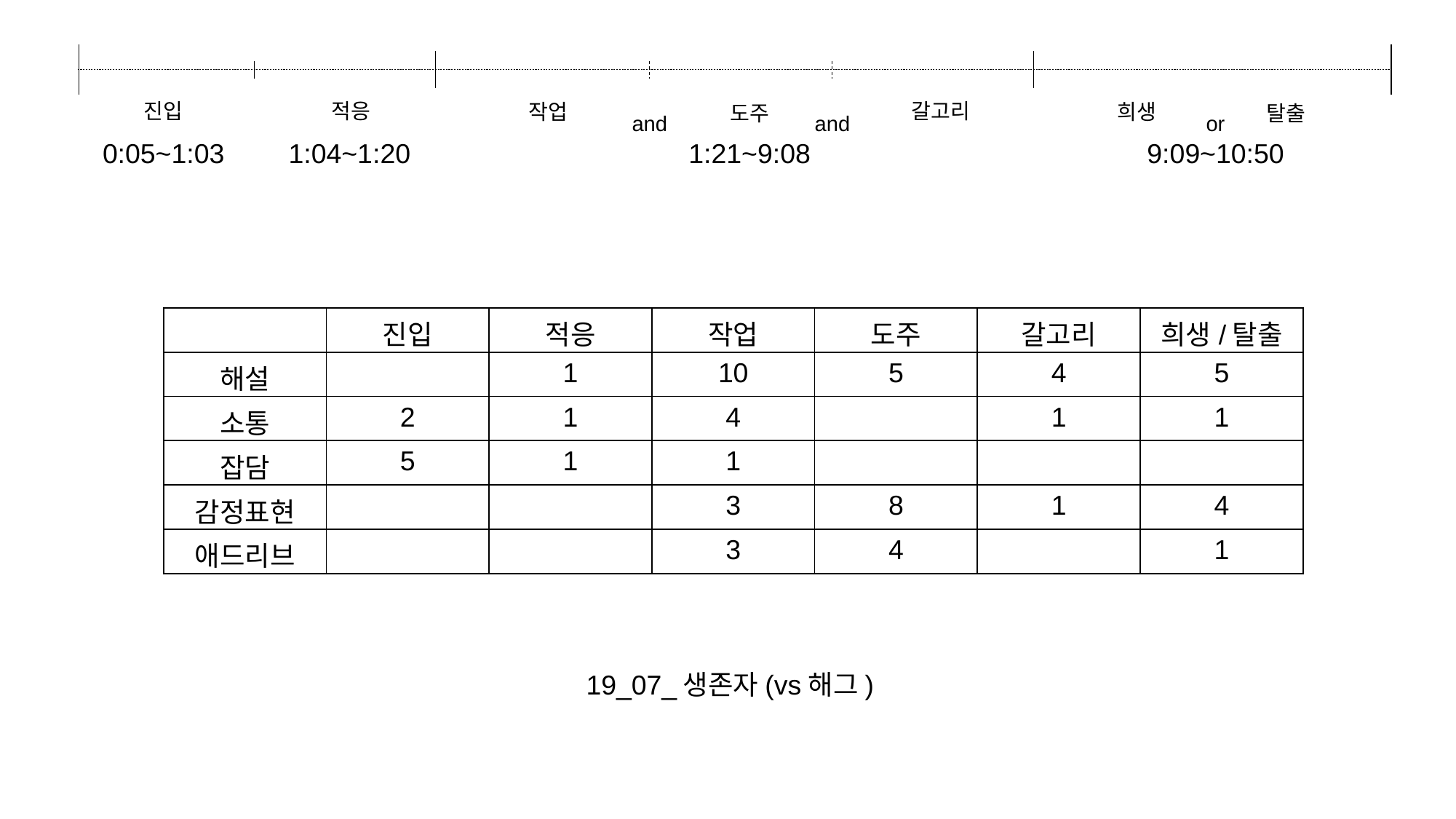

and
and
진입
적응
갈고리
작업
희생
탈출
도주
or
0:05~1:03
1:04~1:20
1:21~9:08
9:09~10:50
|  | 진입 | 적응 | 작업 | 도주 | 갈고리 | 희생/탈출 |
| --- | --- | --- | --- | --- | --- | --- |
| 해설 |  | 1 | 10 | 5 | 4 | 5 |
| 소통 | 2 | 1 | 4 |  | 1 | 1 |
| 잡담 | 5 | 1 | 1 |  |  |  |
| 감정표현 |  |  | 3 | 8 | 1 | 4 |
| 애드리브 |  |  | 3 | 4 |  | 1 |
19_07_생존자(vs해그)